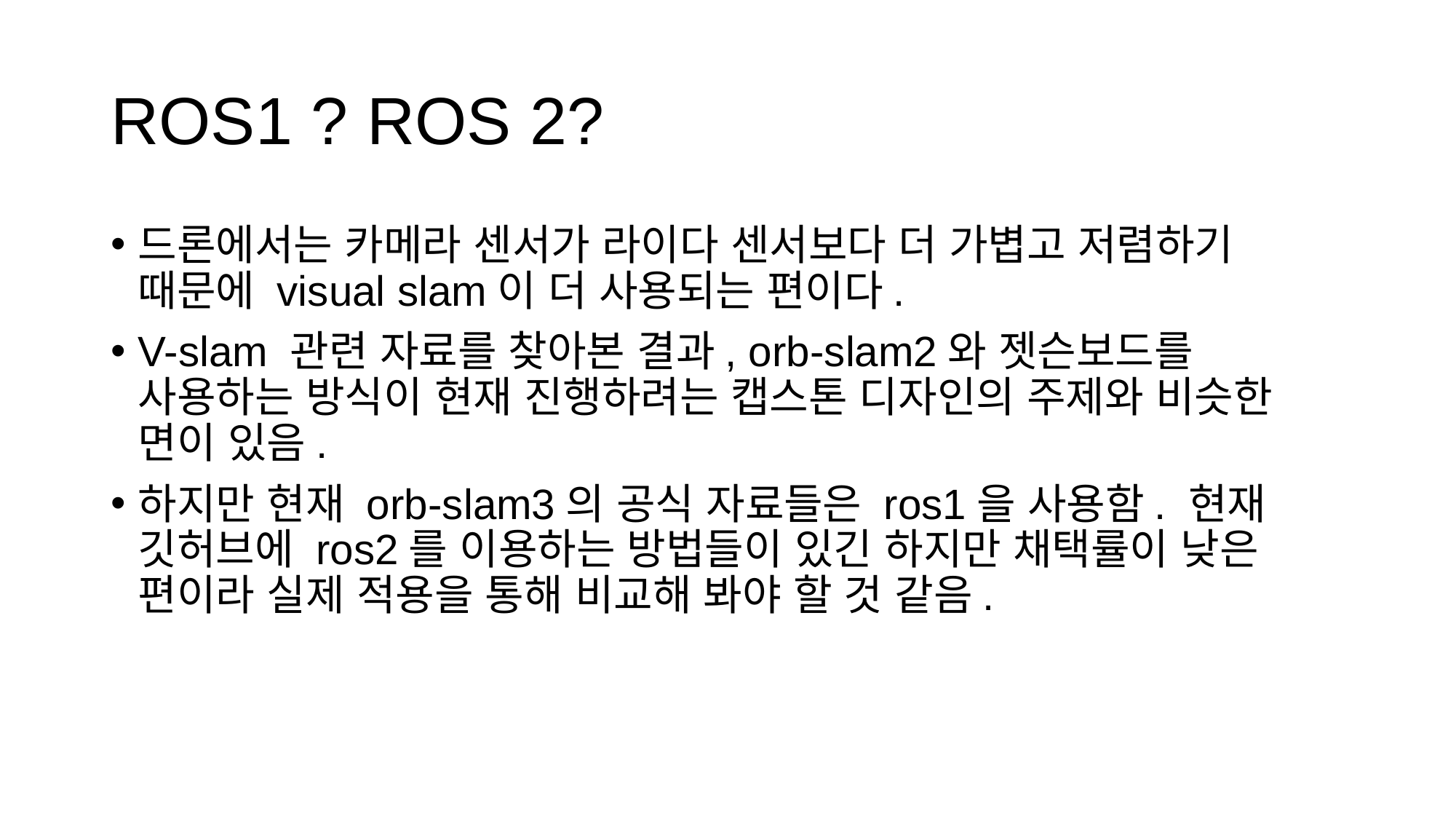

# ROS1 ? ROS 2?
드론에서는 카메라 센서가 라이다 센서보다 더 가볍고 저렴하기 때문에 visual slam이 더 사용되는 편이다.
V-slam 관련 자료를 찾아본 결과, orb-slam2와 젯슨보드를 사용하는 방식이 현재 진행하려는 캡스톤 디자인의 주제와 비슷한 면이 있음.
하지만 현재 orb-slam3의 공식 자료들은 ros1을 사용함. 현재 깃허브에 ros2를 이용하는 방법들이 있긴 하지만 채택률이 낮은 편이라 실제 적용을 통해 비교해 봐야 할 것 같음.